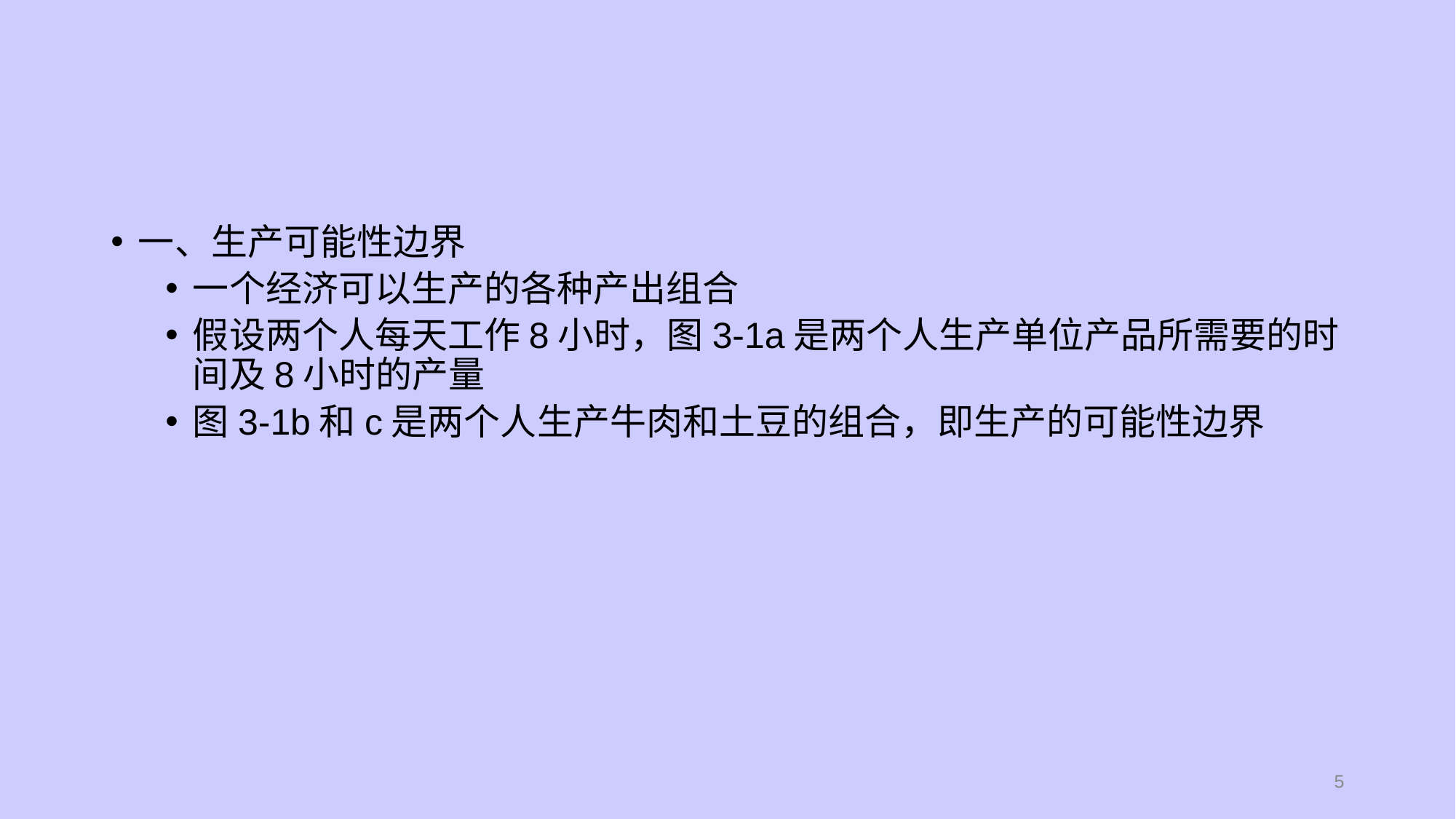

#
一、生产可能性边界
一个经济可以生产的各种产出组合
假设两个人每天工作8小时，图3-1a是两个人生产单位产品所需要的时间及8小时的产量
图3-1b和c是两个人生产牛肉和土豆的组合，即生产的可能性边界

5